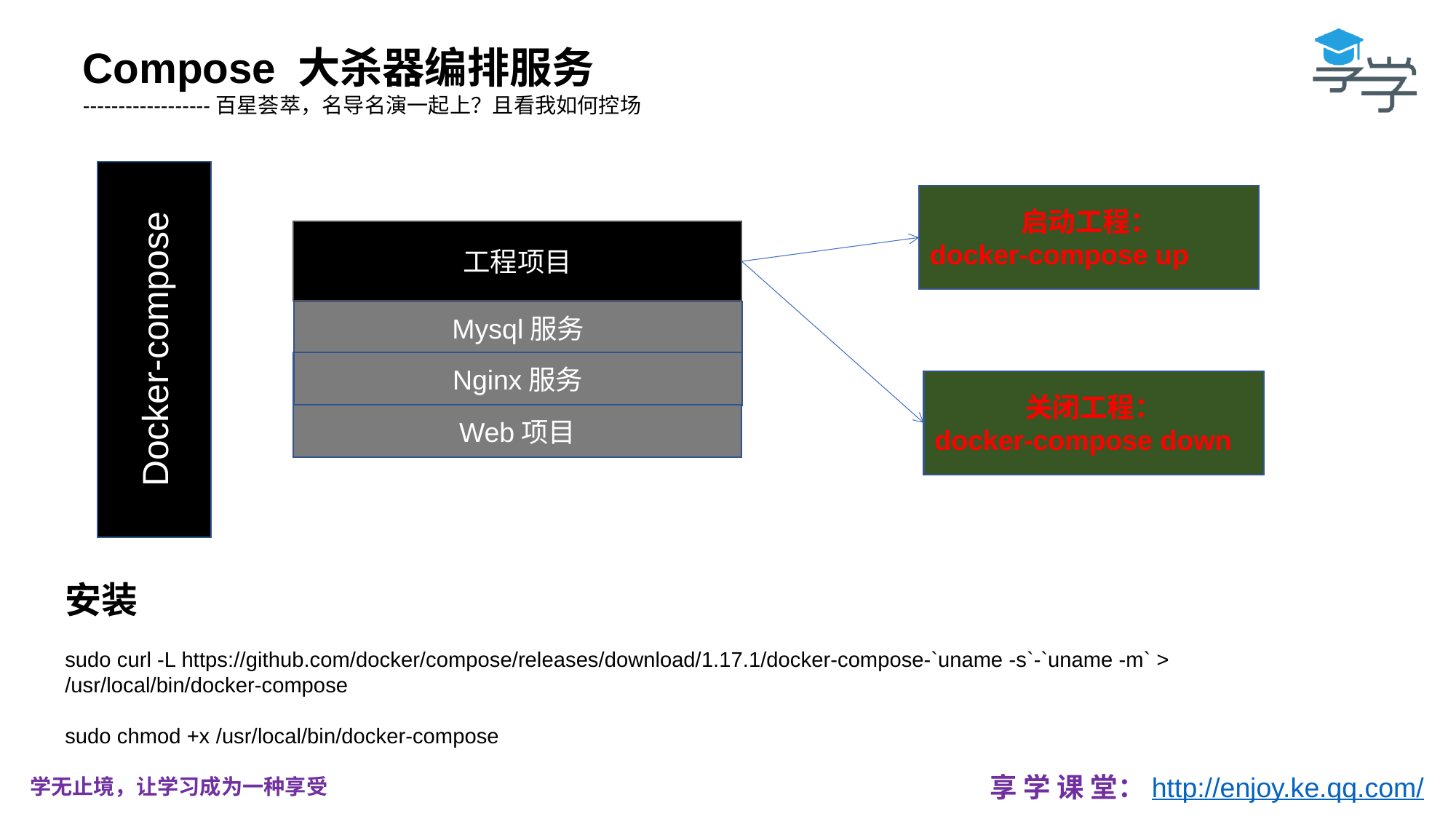

Compose 大杀器编排服务
------------------百星荟萃，名导名演一起上？且看我如何控场
启动工程：
docker-compose up
工程项目
Docker-compose
Mysql服务
Nginx服务
关闭工程：
docker-compose down
Web项目
安装

sudo curl -L https://github.com/docker/compose/releases/download/1.17.1/docker-compose-`uname -s`-`uname -m` > /usr/local/bin/docker-compose

sudo chmod +x /usr/local/bin/docker-compose